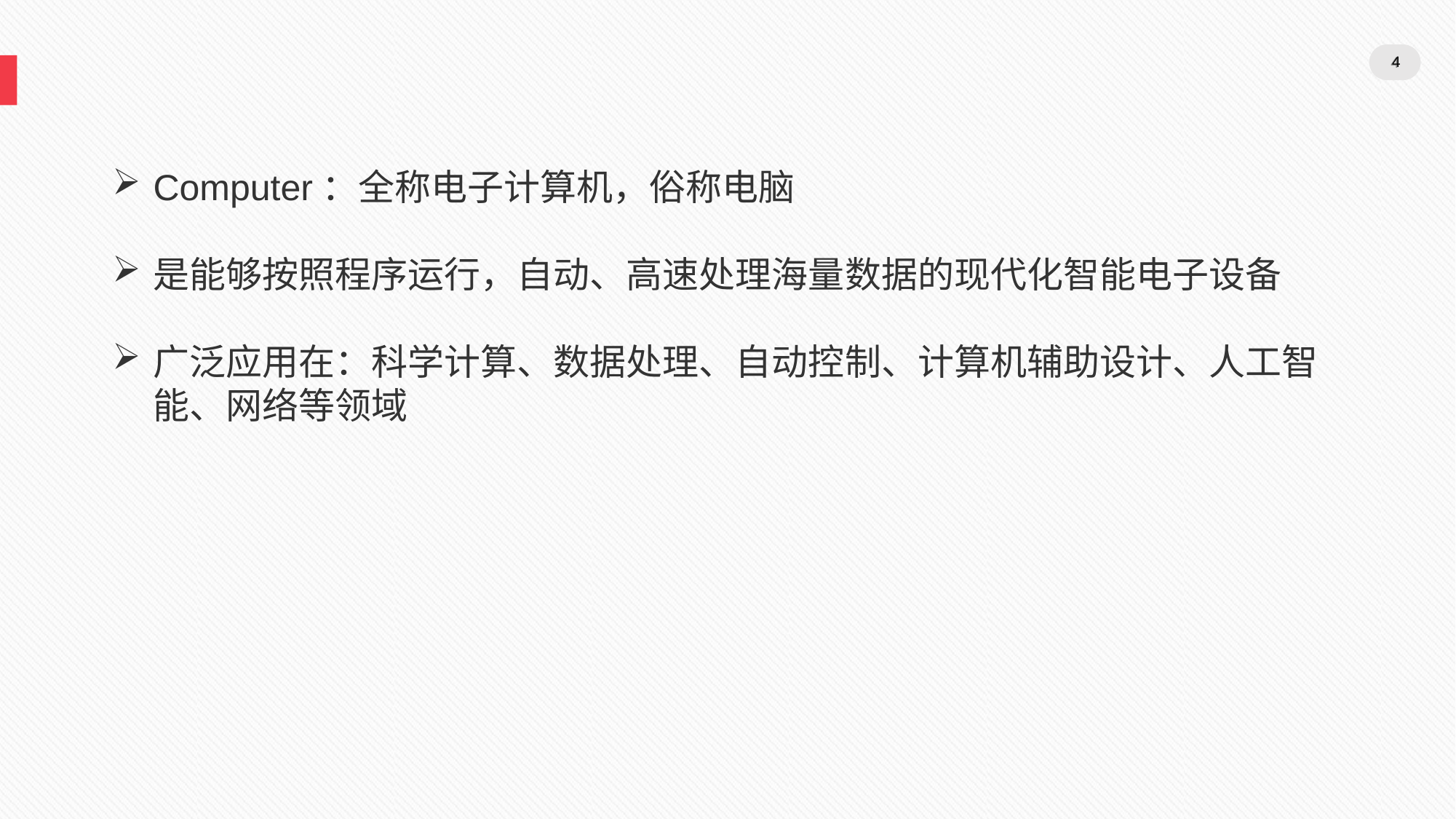

4
4

Computer：全称电子计算机，俗称电脑

是能够按照程序运行，自动、高速处理海量数据的现代化智能电子设备

广泛应用在：科学计算、数据处理、自动控制、计算机辅助设计、人工智能、网络等领域